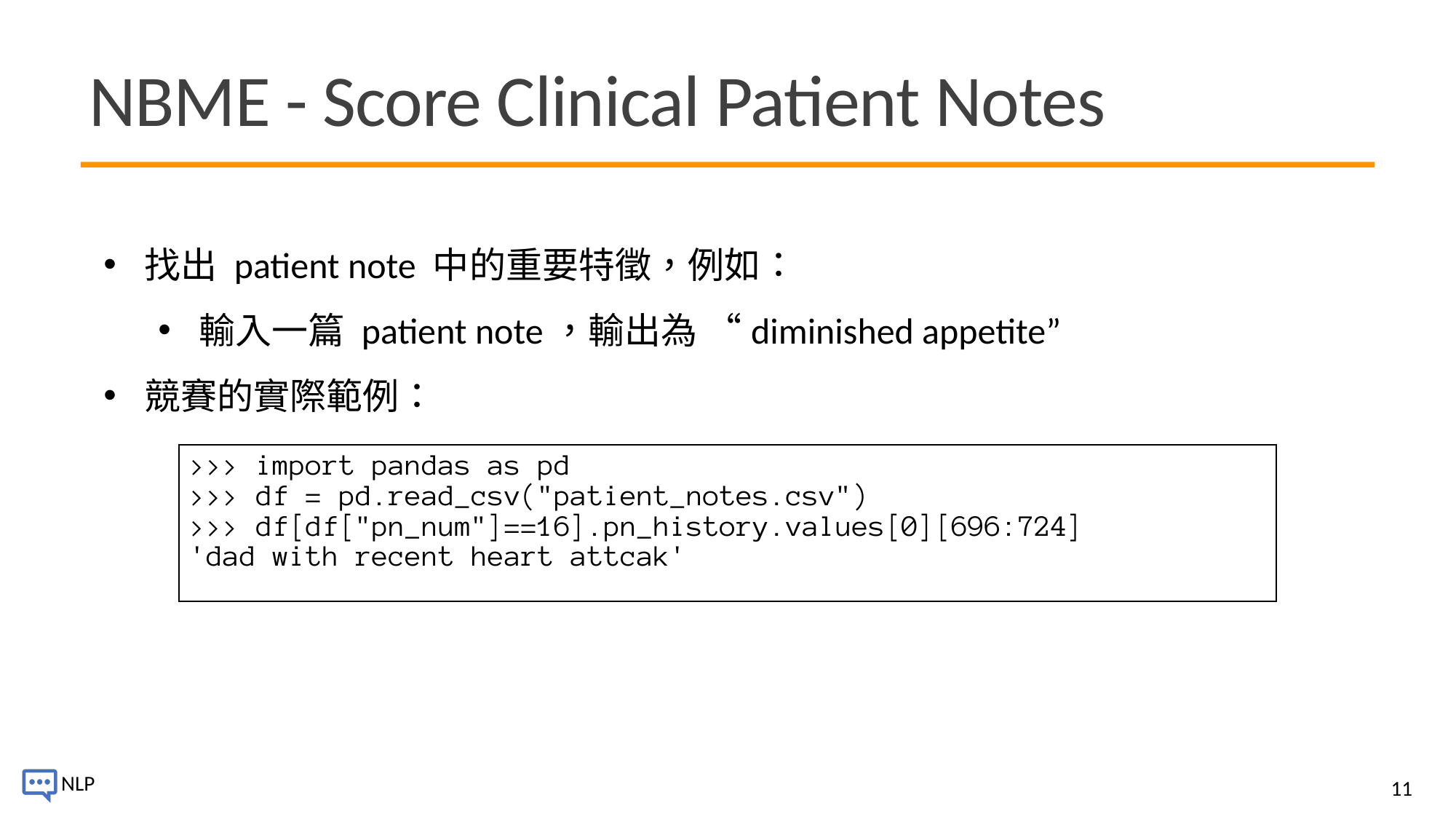

# NBME - Score Clinical Patient Notes
找出 patient note 中的重要特徵，例如：
輸入一篇 patient note，輸出為 “diminished appetite”
競賽的實際範例：
| >>> import pandas as pd >>> df = pd.read\_csv("patient\_notes.csv") >>> df[df["pn\_num"]==16].pn\_history.values[0][696:724] 'dad with recent heart attcak' |
| --- |
11